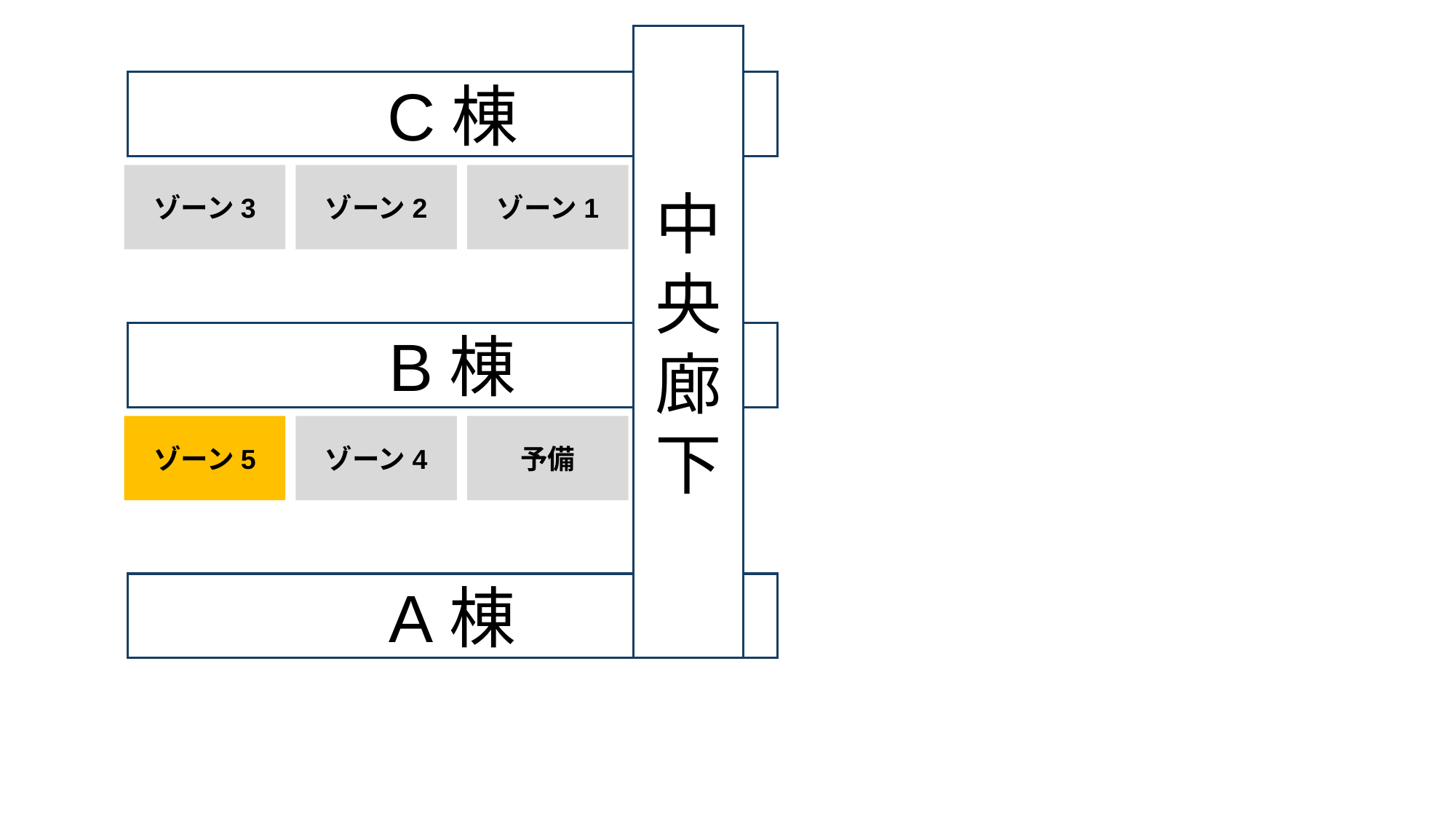

中央廊下
C棟
ゾーン3
ゾーン2
ゾーン1
B棟
ゾーン5
ゾーン4
予備
A棟